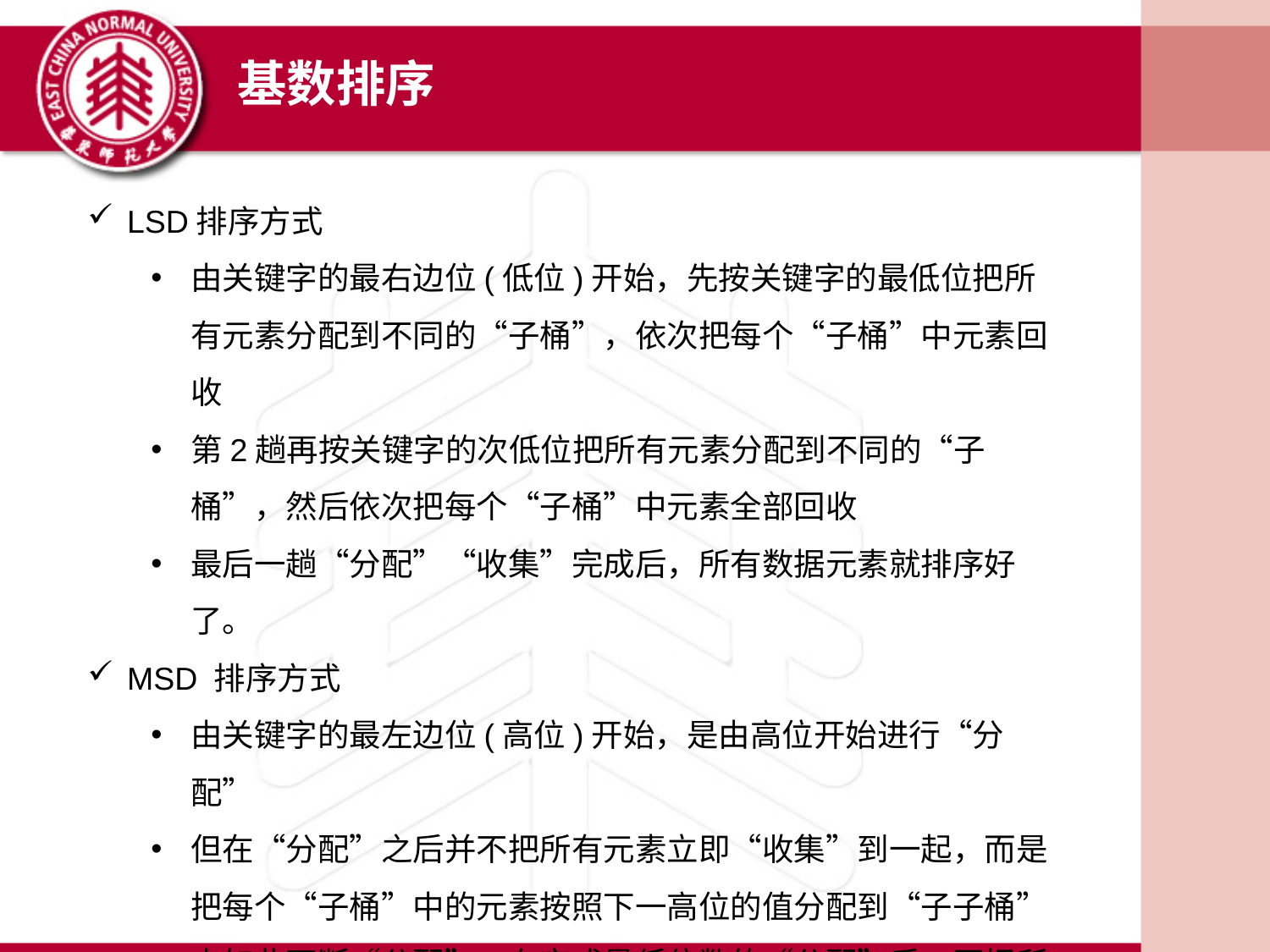

基数排序
LSD排序方式
由关键字的最右边位(低位)开始，先按关键字的最低位把所有元素分配到不同的“子桶”，依次把每个“子桶”中元素回收
第2趟再按关键字的次低位把所有元素分配到不同的“子桶”，然后依次把每个“子桶”中元素全部回收
最后一趟“分配”“收集”完成后，所有数据元素就排序好了。
MSD 排序方式
由关键字的最左边位(高位)开始，是由高位开始进行“分配”
但在“分配”之后并不把所有元素立即“收集”到一起，而是把每个“子桶”中的元素按照下一高位的值分配到“子子桶”中如此不断“分配”，在完成最低位数的“分配”后，再把所有元素依次“收集”到一起。
由此可见，最高位优先分配法的实现要比最低位优先分配法复杂。